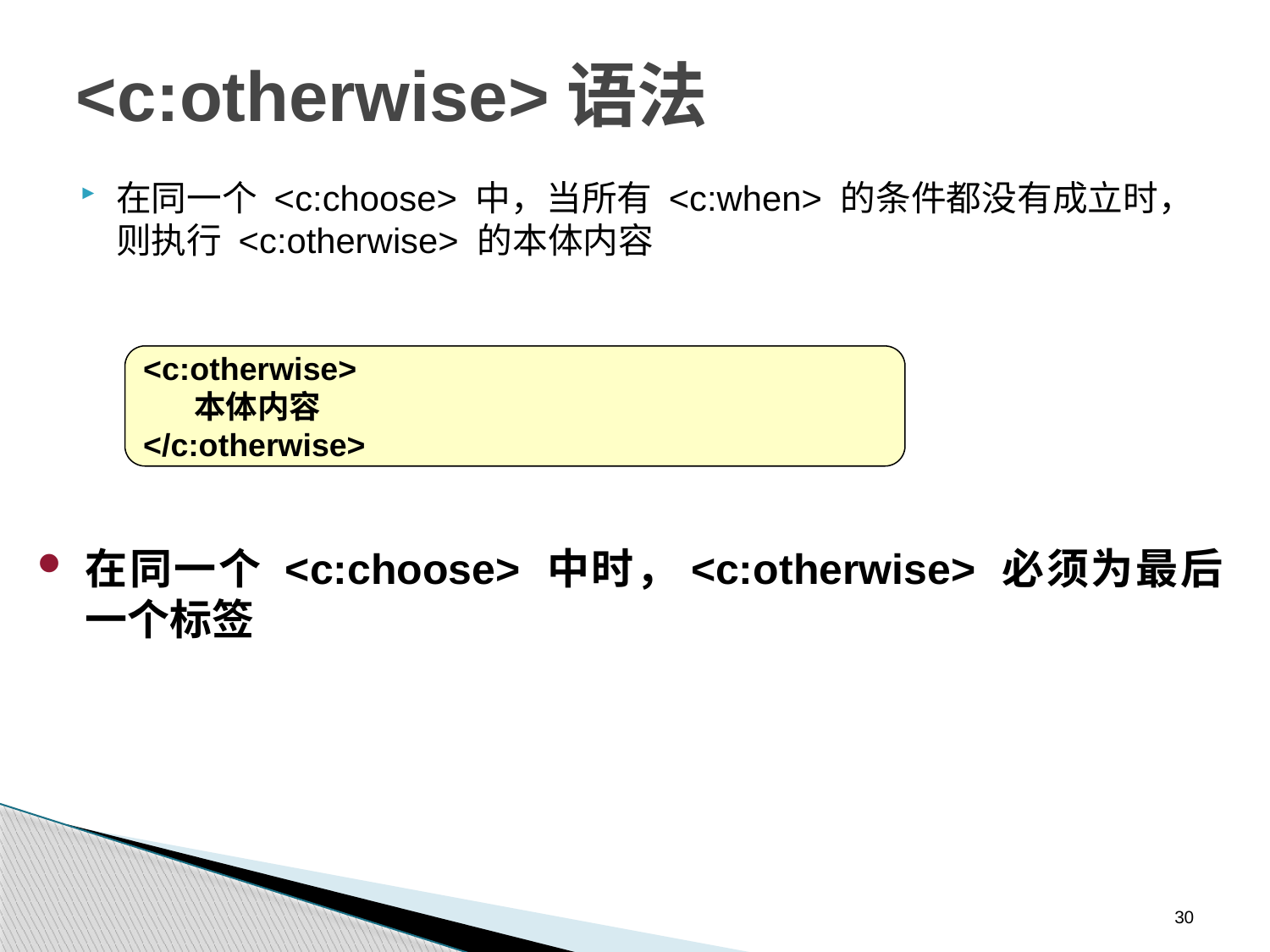

# <c:otherwise>语法
在同一个 <c:choose> 中，当所有 <c:when> 的条件都没有成立时，则执行 <c:otherwise> 的本体内容
<c:otherwise>
      本体内容
</c:otherwise>
在同一个 <c:choose> 中时，<c:otherwise> 必须为最后一个标签
30